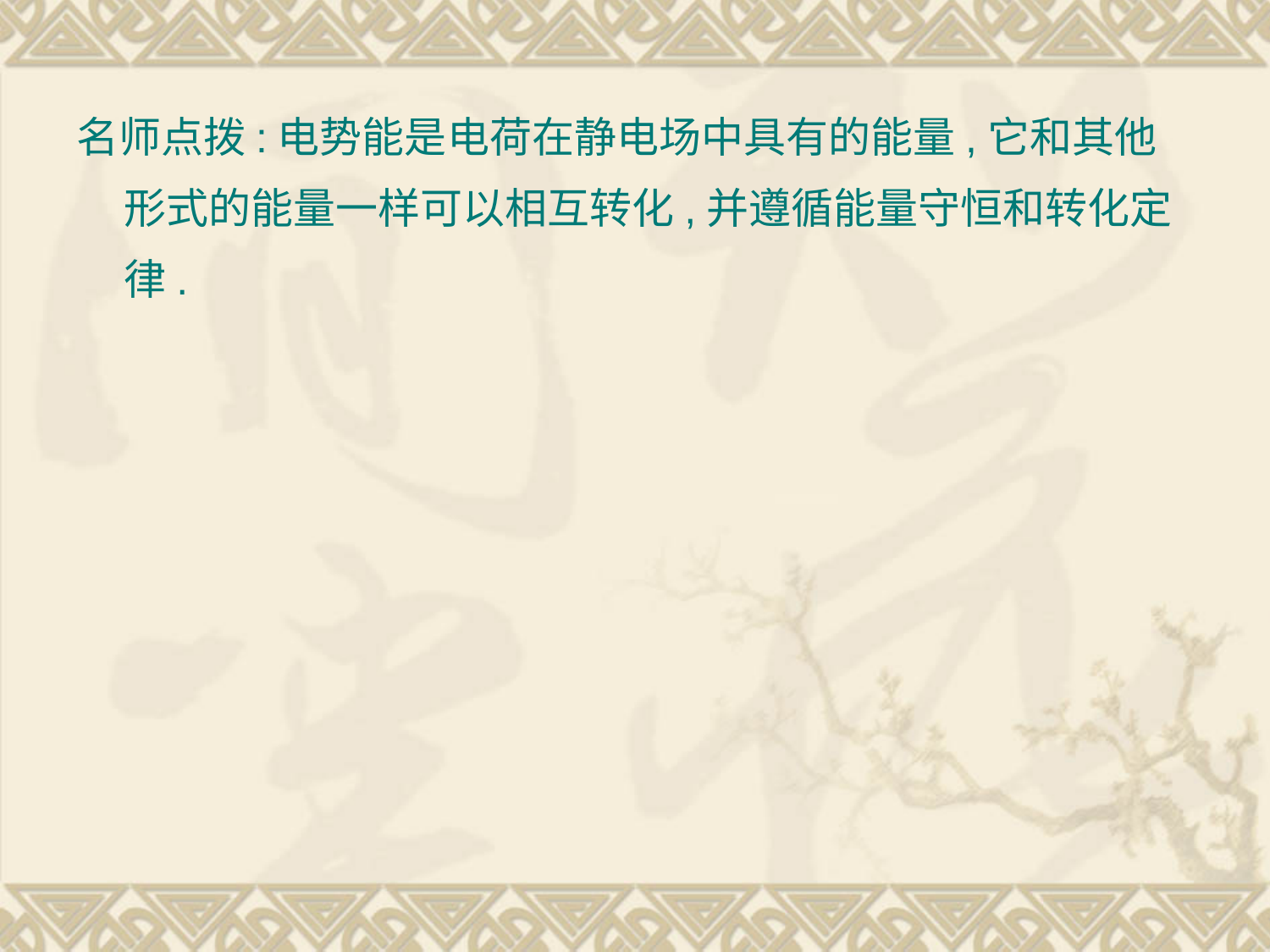

名师点拨:电势能是电荷在静电场中具有的能量,它和其他形式的能量一样可以相互转化,并遵循能量守恒和转化定律.